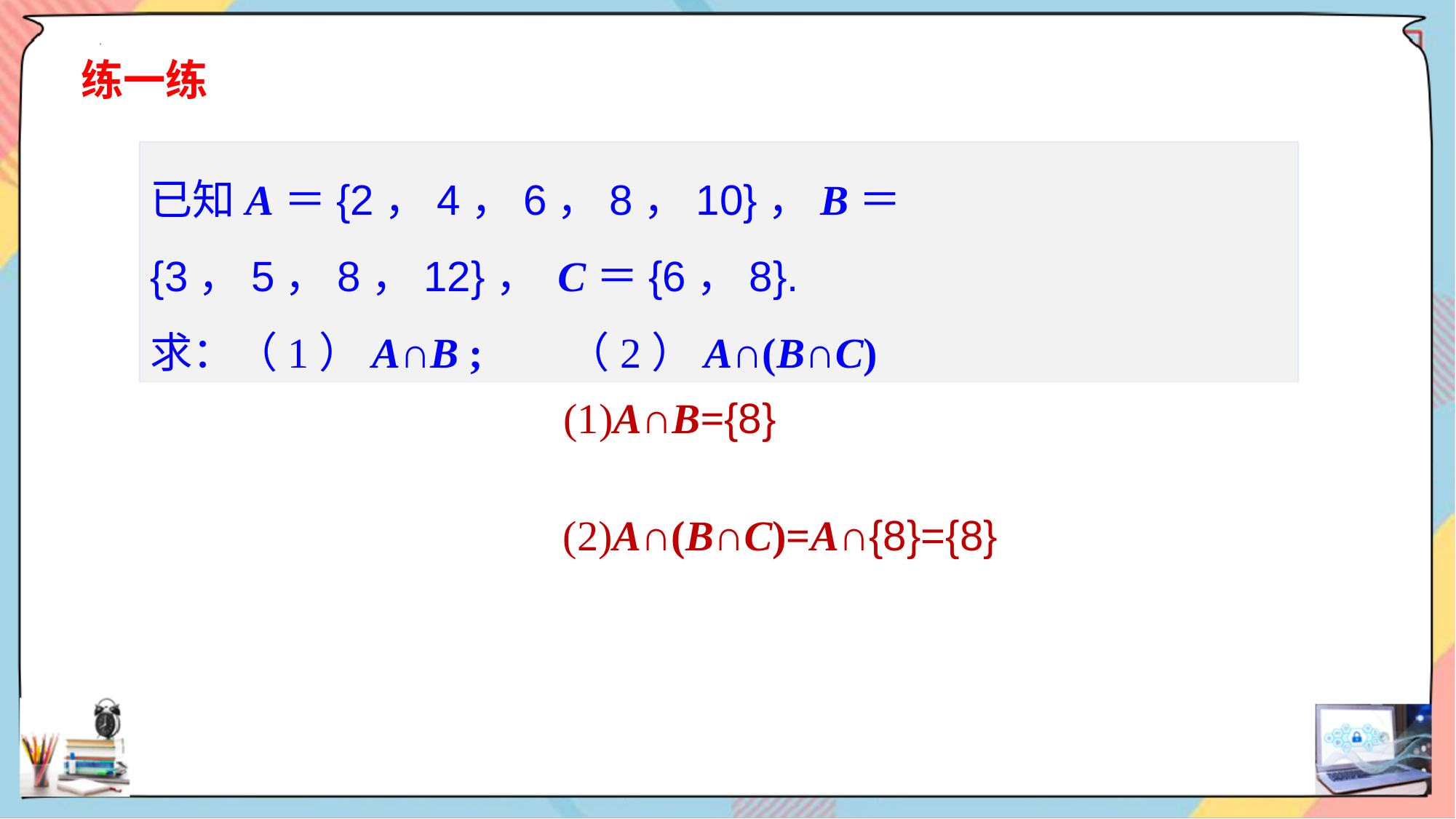

练一练
已知A＝{2，4，6，8，10}，B＝{3，5，8，12}， C＝{6，8}.
求：（1）A∩B ;       （2）A∩(B∩C)
(1)A∩B={8}
(2)A∩(B∩C)=A∩{8}={8}